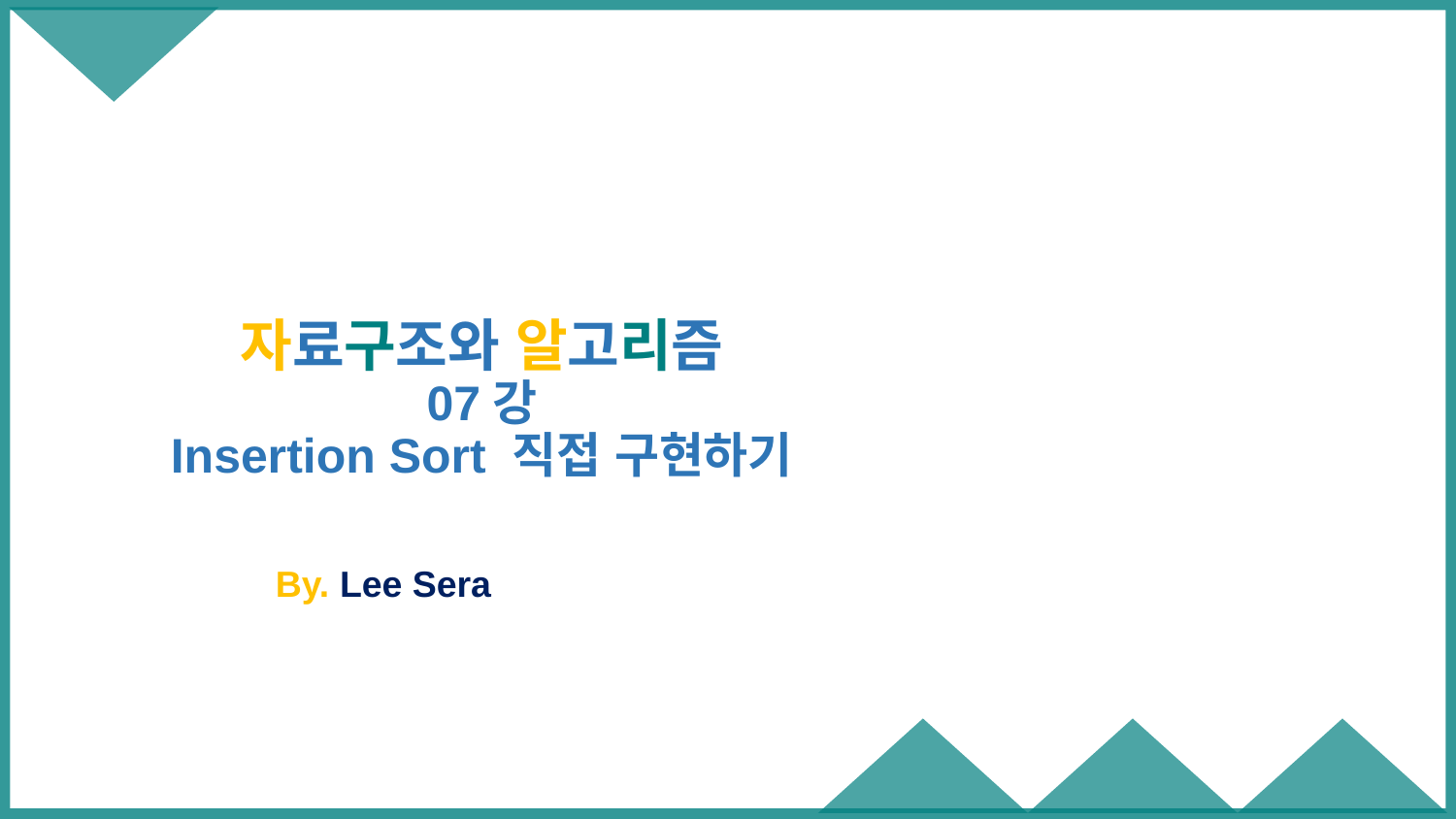

# 자료구조와 알고리즘 07강 Insertion Sort 직접 구현하기
By. Lee Sera